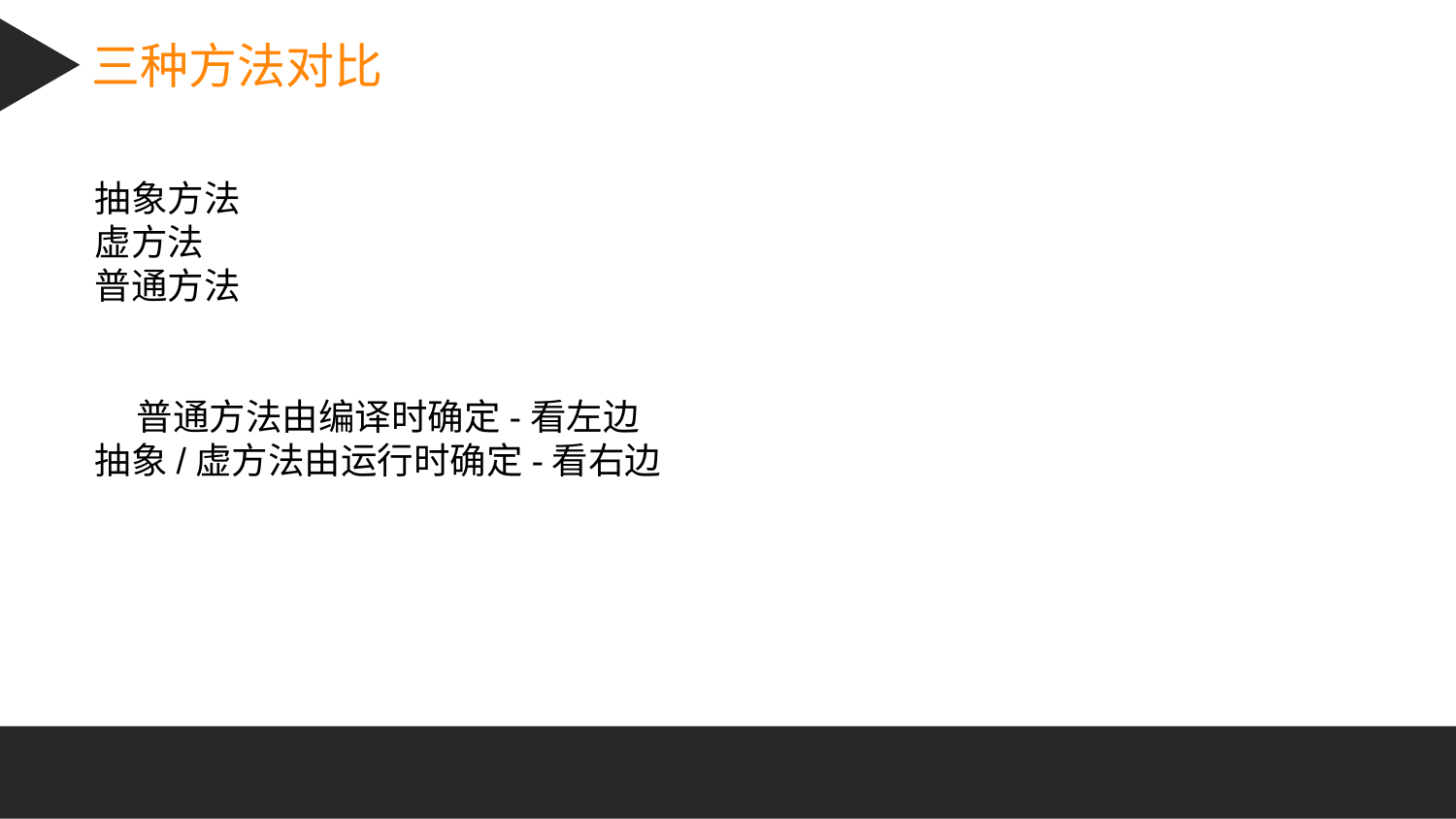

三种方法对比
抽象方法
虚方法
普通方法

    普通方法由编译时确定-看左边
抽象/虚方法由运行时确定-看右边